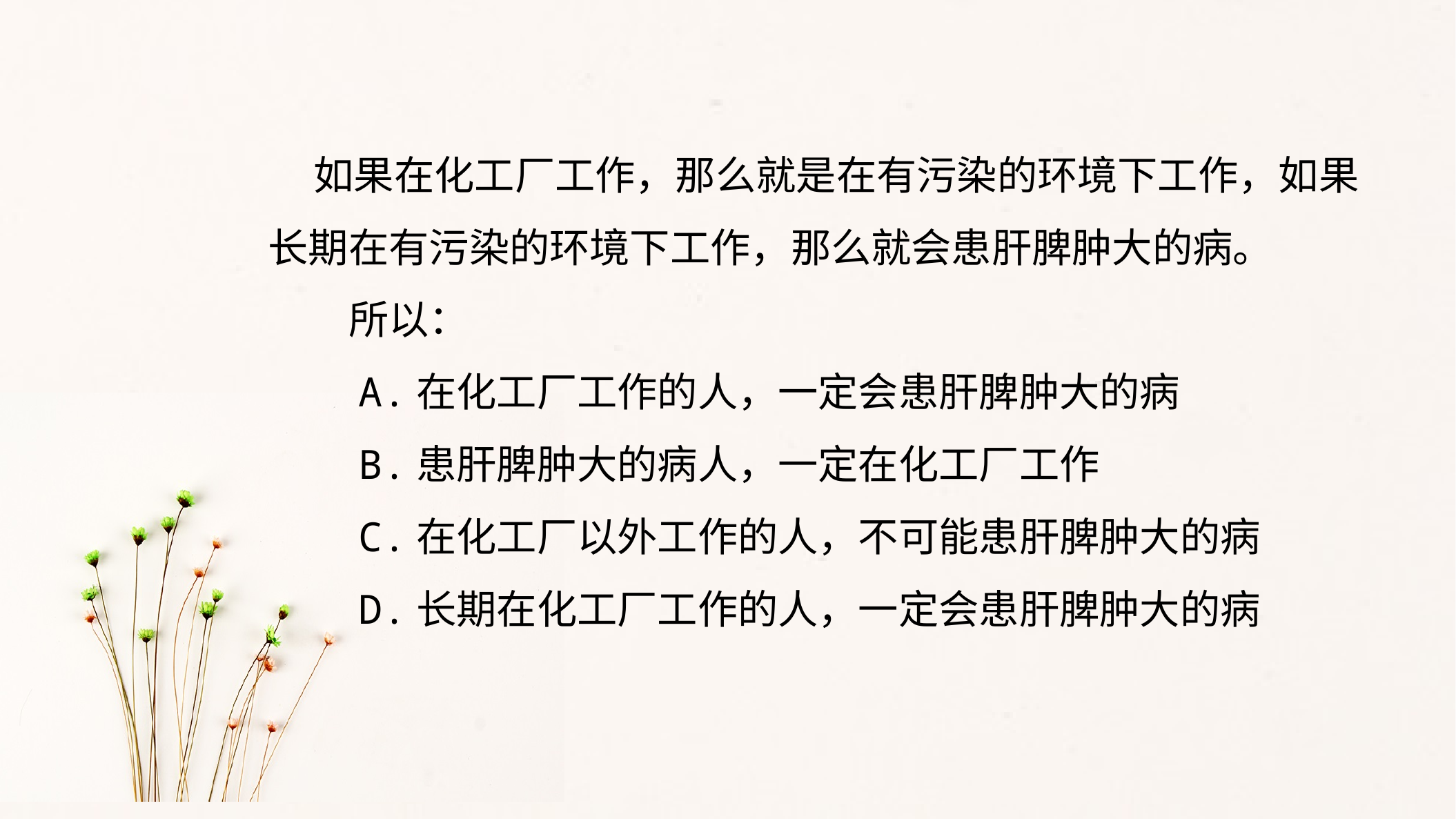

如果在化工厂工作，那么就是在有污染的环境下工作，如果长期在有污染的环境下工作，那么就会患肝脾肿大的病。
　　所以：
　　A.在化工厂工作的人，一定会患肝脾肿大的病
　　B.患肝脾肿大的病人，一定在化工厂工作
　　C.在化工厂以外工作的人，不可能患肝脾肿大的病
　　D.长期在化工厂工作的人，一定会患肝脾肿大的病